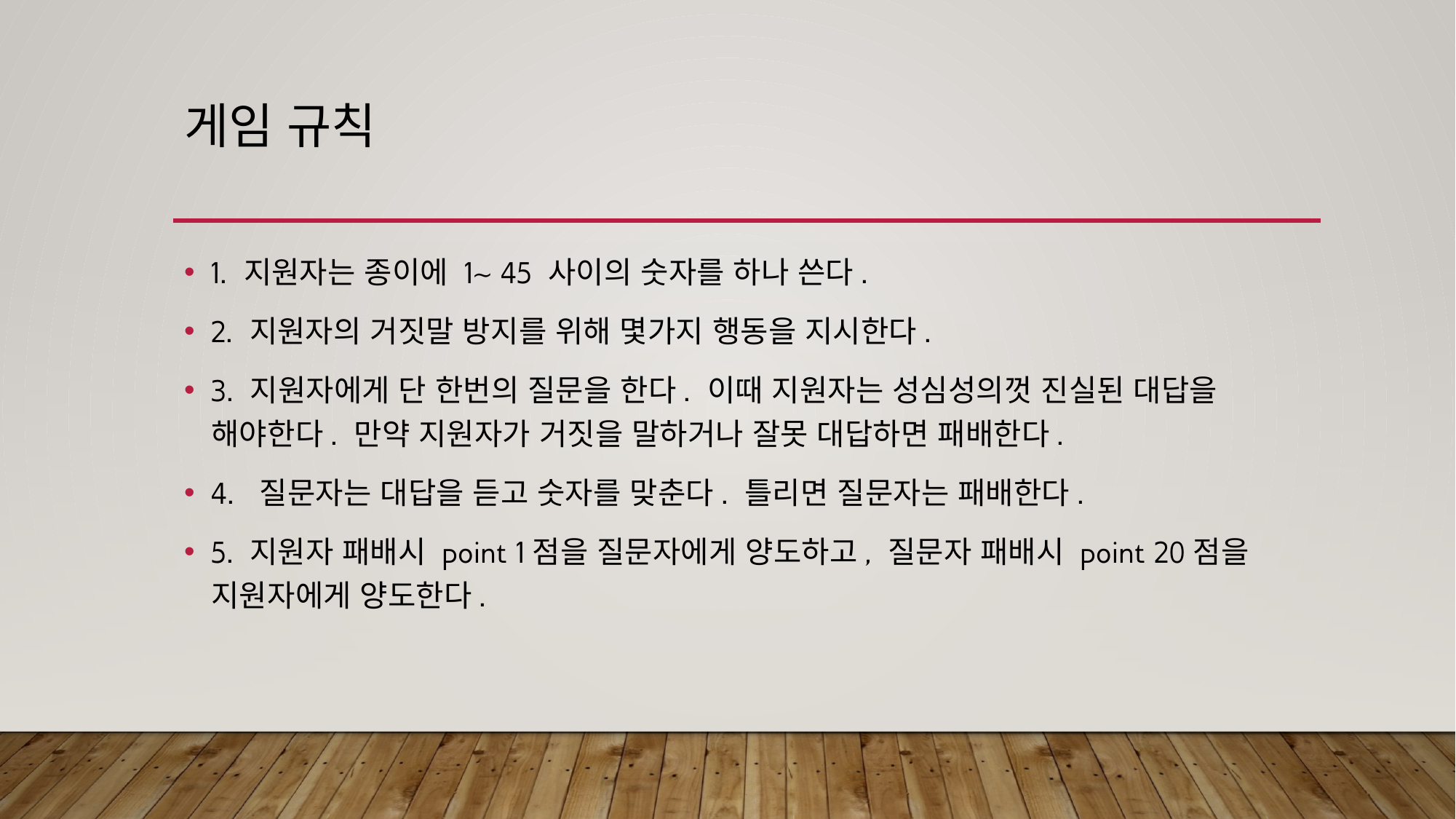

# 게임 규칙
1. 지원자는 종이에 1~ 45 사이의 숫자를 하나 쓴다.
2. 지원자의 거짓말 방지를 위해 몇가지 행동을 지시한다.
3. 지원자에게 단 한번의 질문을 한다. 이때 지원자는 성심성의껏 진실된 대답을 해야한다. 만약 지원자가 거짓을 말하거나 잘못 대답하면 패배한다.
4.  질문자는 대답을 듣고 숫자를 맞춘다. 틀리면 질문자는 패배한다.
5. 지원자 패배시 point 1점을 질문자에게 양도하고, 질문자 패배시 point 20점을 지원자에게 양도한다.